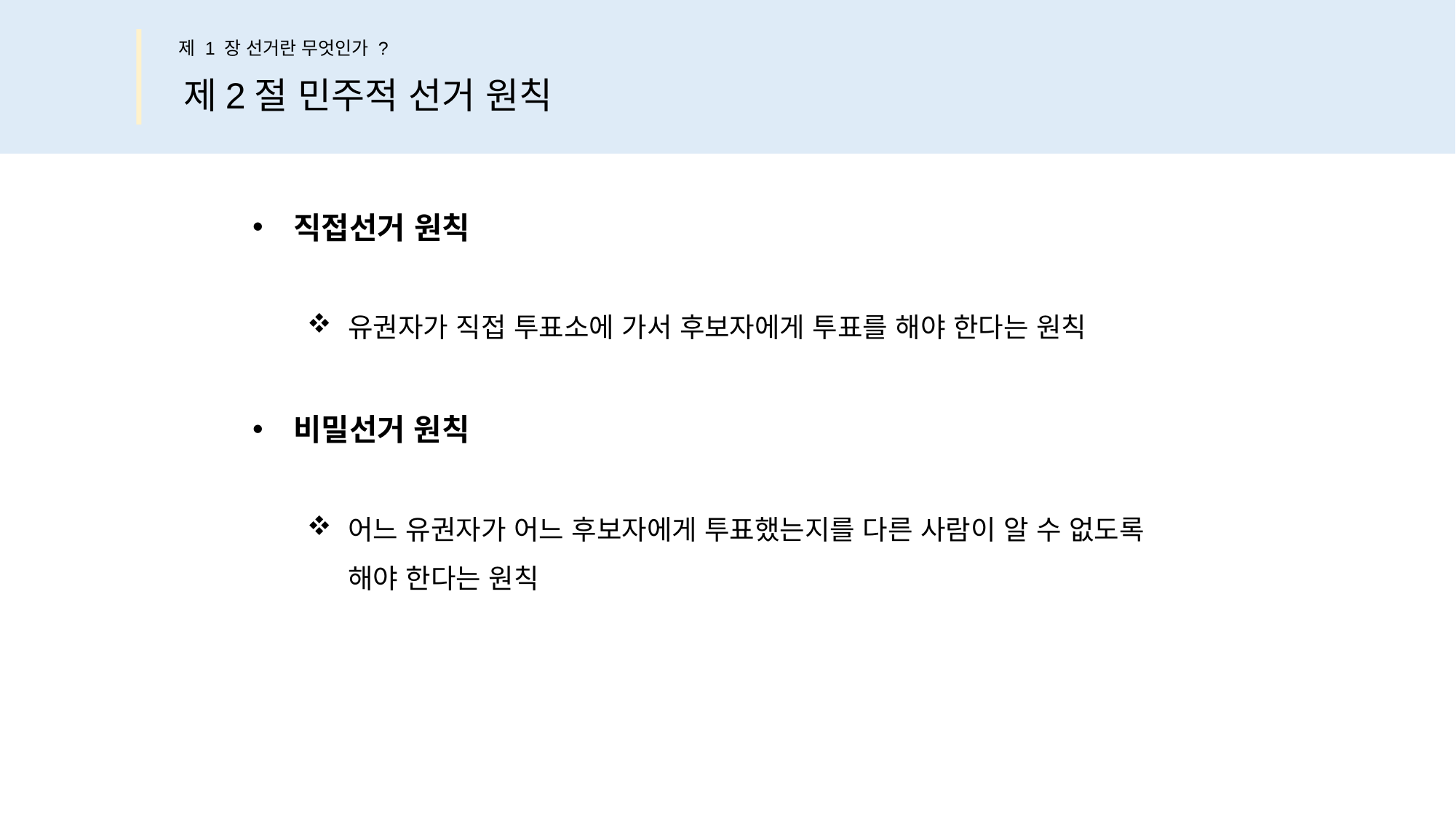

제 1 장 선거란 무엇인가 ?
제2절 민주적 선거 원칙
직접선거 원칙

유권자가 직접 투표소에 가서 후보자에게 투표를 해야 한다는 원칙

비밀선거 원칙

어느 유권자가 어느 후보자에게 투표했는지를 다른 사람이 알 수 없도록
해야 한다는 원칙